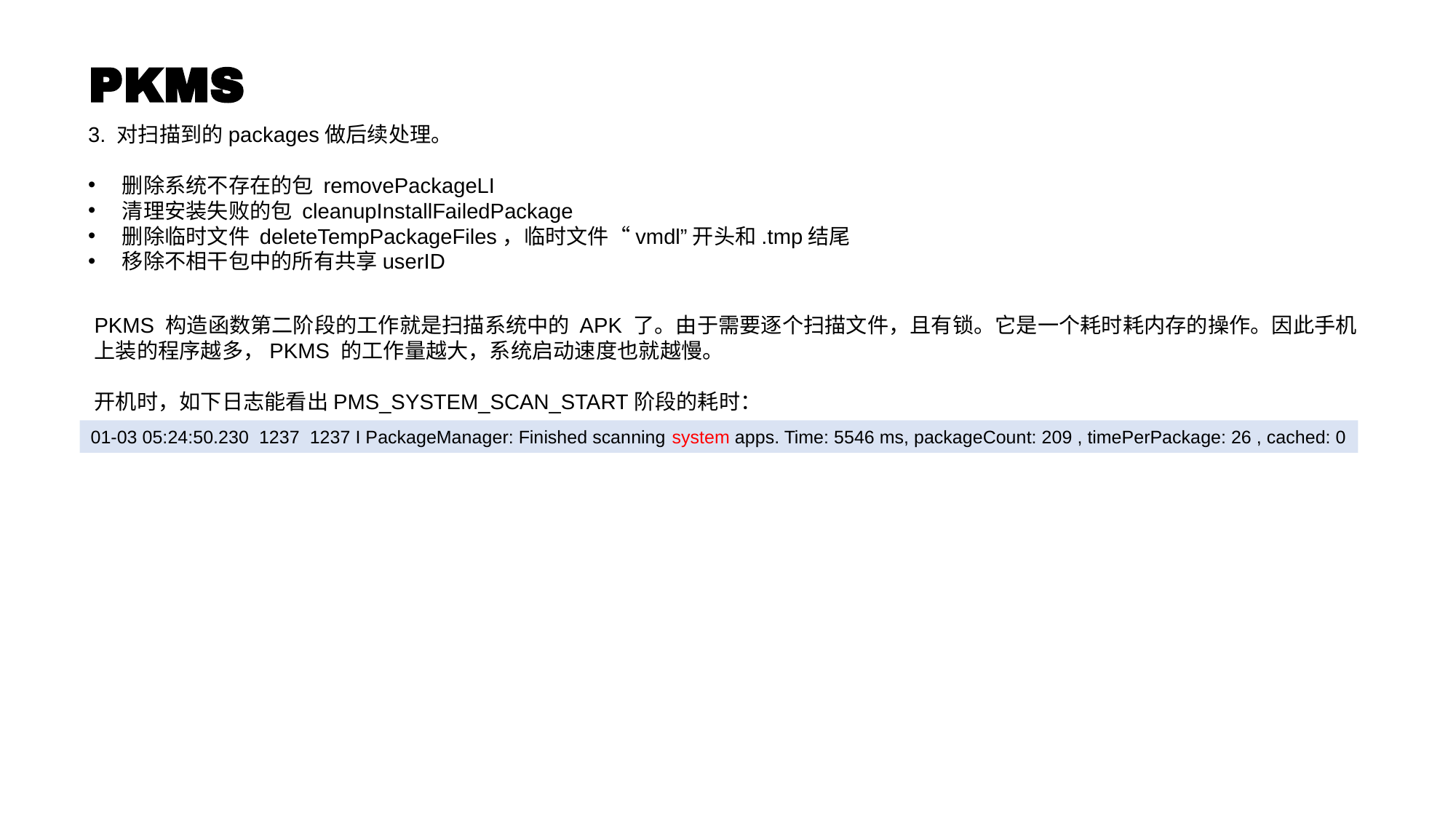

# PKMS
3. 对扫描到的packages做后续处理。

删除系统不存在的包 removePackageLI
清理安装失败的包 cleanupInstallFailedPackage
删除临时文件 deleteTempPackageFiles，临时文件“vmdl”开头和.tmp结尾
移除不相干包中的所有共享userID
PKMS 构造函数第二阶段的工作就是扫描系统中的 APK 了。由于需要逐个扫描文件，且有锁。它是一个耗时耗内存的操作。因此手机上装的程序越多，PKMS 的工作量越大，系统启动速度也就越慢。

开机时，如下日志能看出PMS_SYSTEM_SCAN_START阶段的耗时：
01-03 05:24:50.230  1237  1237 I PackageManager: Finished scanning system apps. Time: 5546 ms, packageCount: 209 , timePerPackage: 26 , cached: 0